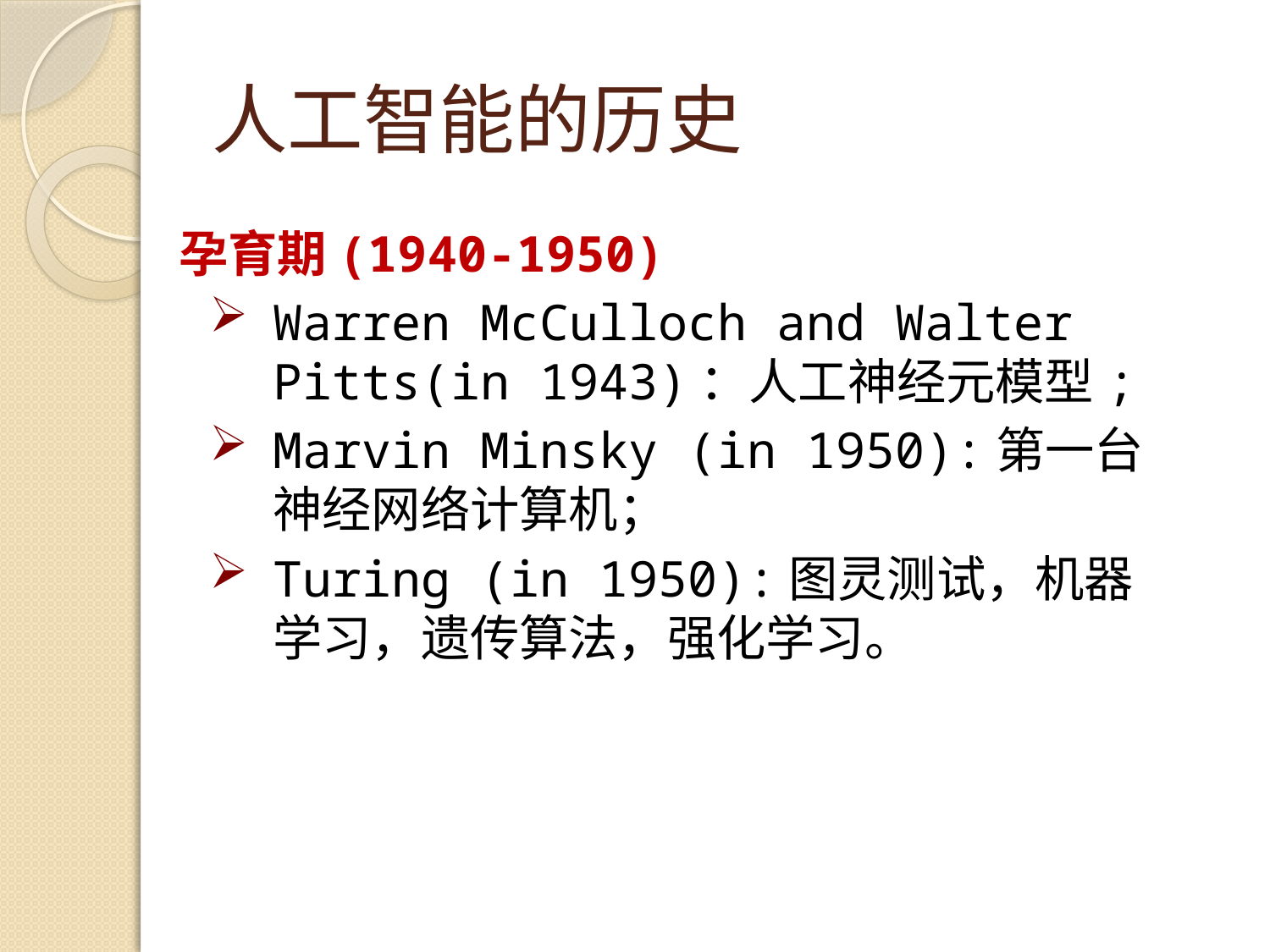

# 人工智能的历史
孕育期(1940-1950)
Warren McCulloch and Walter Pitts(in 1943)：人工神经元模型;
Marvin Minsky (in 1950):第一台神经网络计算机；
Turing (in 1950):图灵测试，机器学习，遗传算法，强化学习。